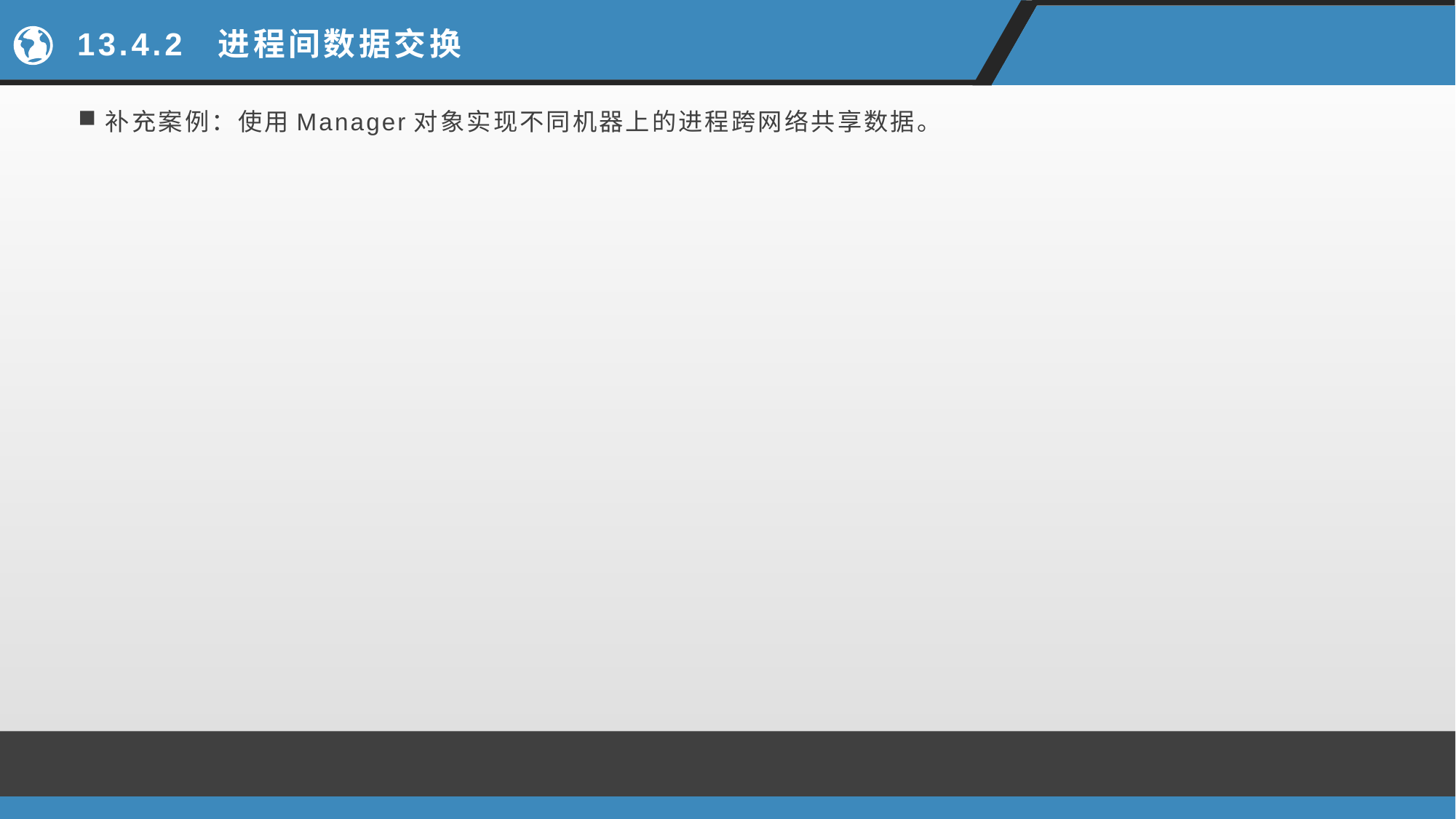

# 13.4.2  进程间数据交换

补充案例：使用Manager对象实现不同机器上的进程跨网络共享数据。